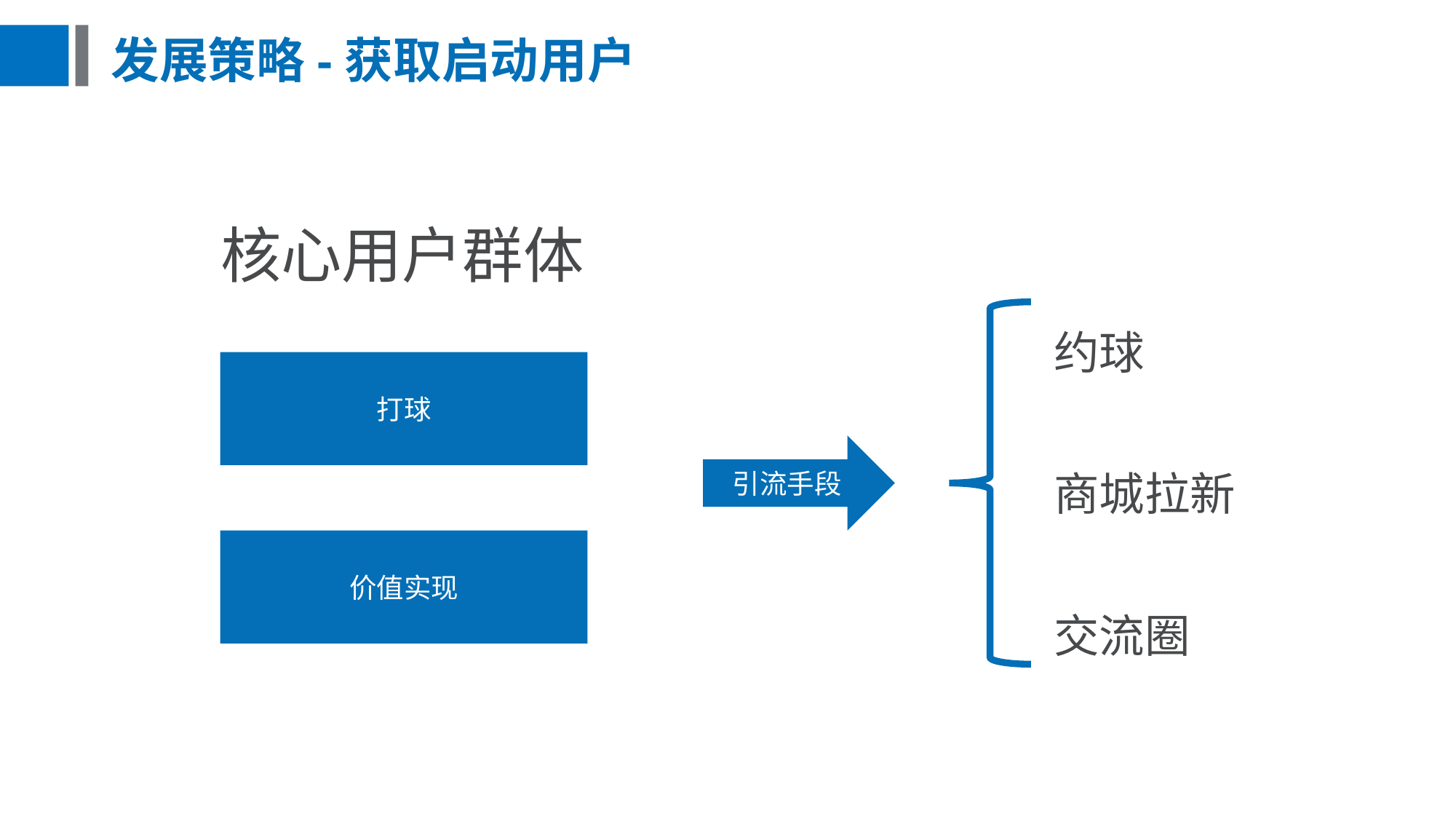

# 发展策略-获取启动用户
核心用户群体

约球

商城拉新

交流圈
打球
引流手段
价值实现